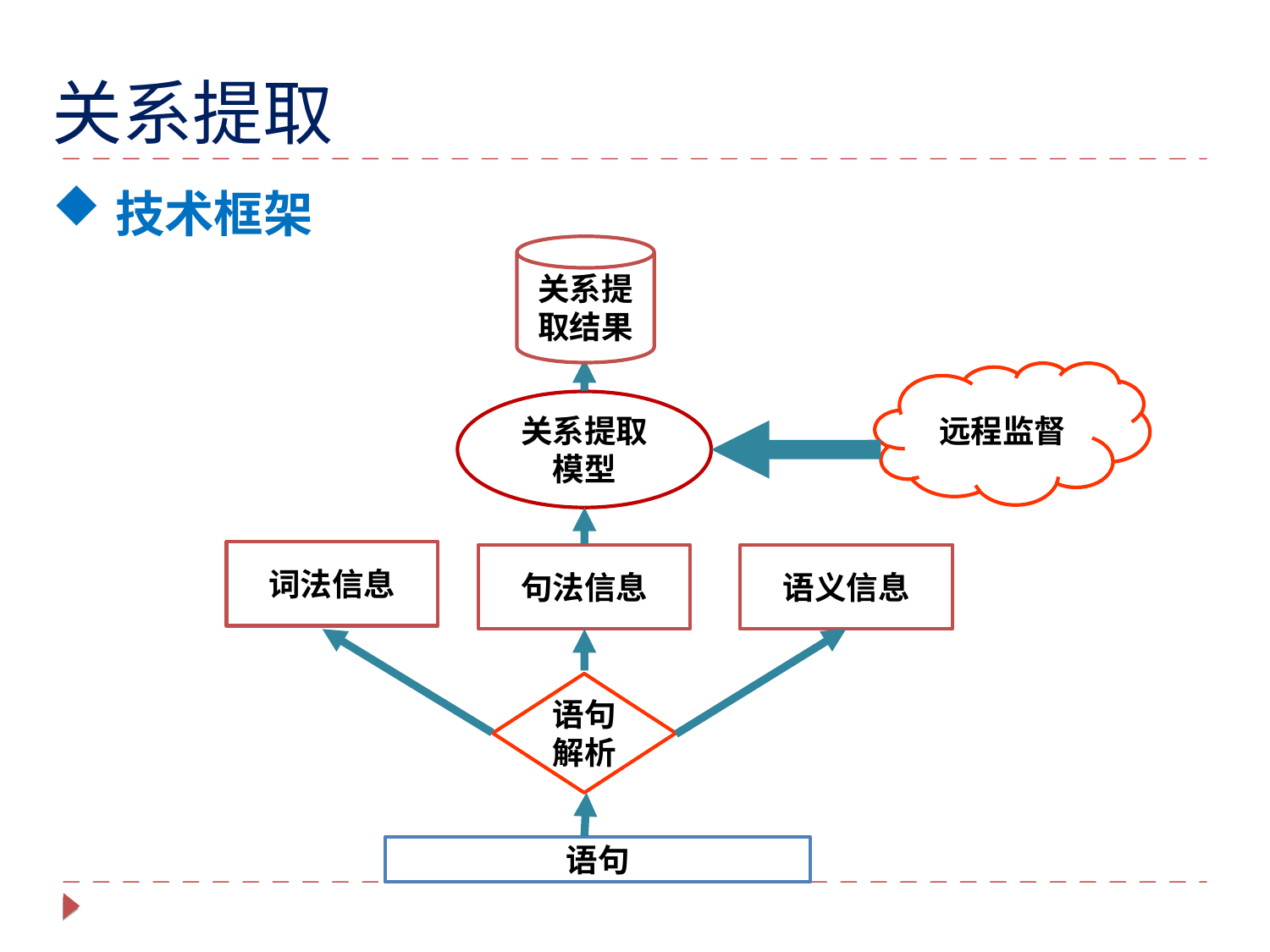

关系提取
技术框架

关系提取结果

远程监督
关系提取模型

词法信息
句法信息
语义信息

语句解析

语句